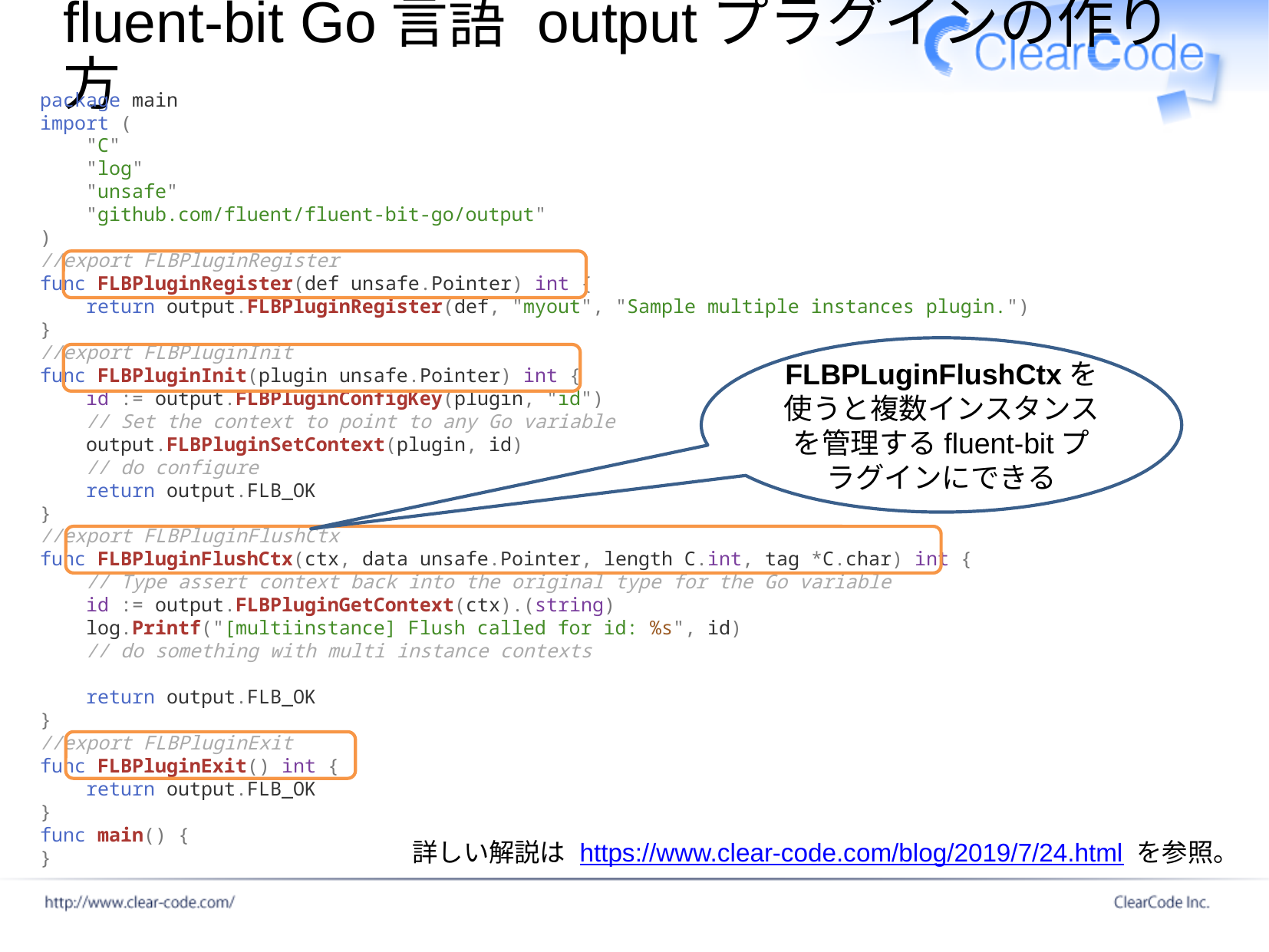

# fluent-bit Go言語 outputプラグインの作り方
package main
import (
    "C"
    "log"
    "unsafe"
    "github.com/fluent/fluent-bit-go/output"
)
//export FLBPluginRegister
func FLBPluginRegister(def unsafe.Pointer) int {
    return output.FLBPluginRegister(def, "myout", "Sample multiple instances plugin.")
}
//export FLBPluginInit
func FLBPluginInit(plugin unsafe.Pointer) int {
    id := output.FLBPluginConfigKey(plugin, "id")
    // Set the context to point to any Go variable
    output.FLBPluginSetContext(plugin, id)
    // do configure
    return output.FLB_OK
}
//export FLBPluginFlushCtx
func FLBPluginFlushCtx(ctx, data unsafe.Pointer, length C.int, tag *C.char) int {
    // Type assert context back into the original type for the Go variable
    id := output.FLBPluginGetContext(ctx).(string)
    log.Printf("[multiinstance] Flush called for id: %s", id)
    // do something with multi instance contexts
    return output.FLB_OK
}
//export FLBPluginExit
func FLBPluginExit() int {
    return output.FLB_OK
}
func main() {
}

FLBPLuginFlushCtxを
使うと複数インスタンスを管理するfluent-bitプラグインにできる

詳しい解説は https://www.clear-code.com/blog/2019/7/24.html を参照。